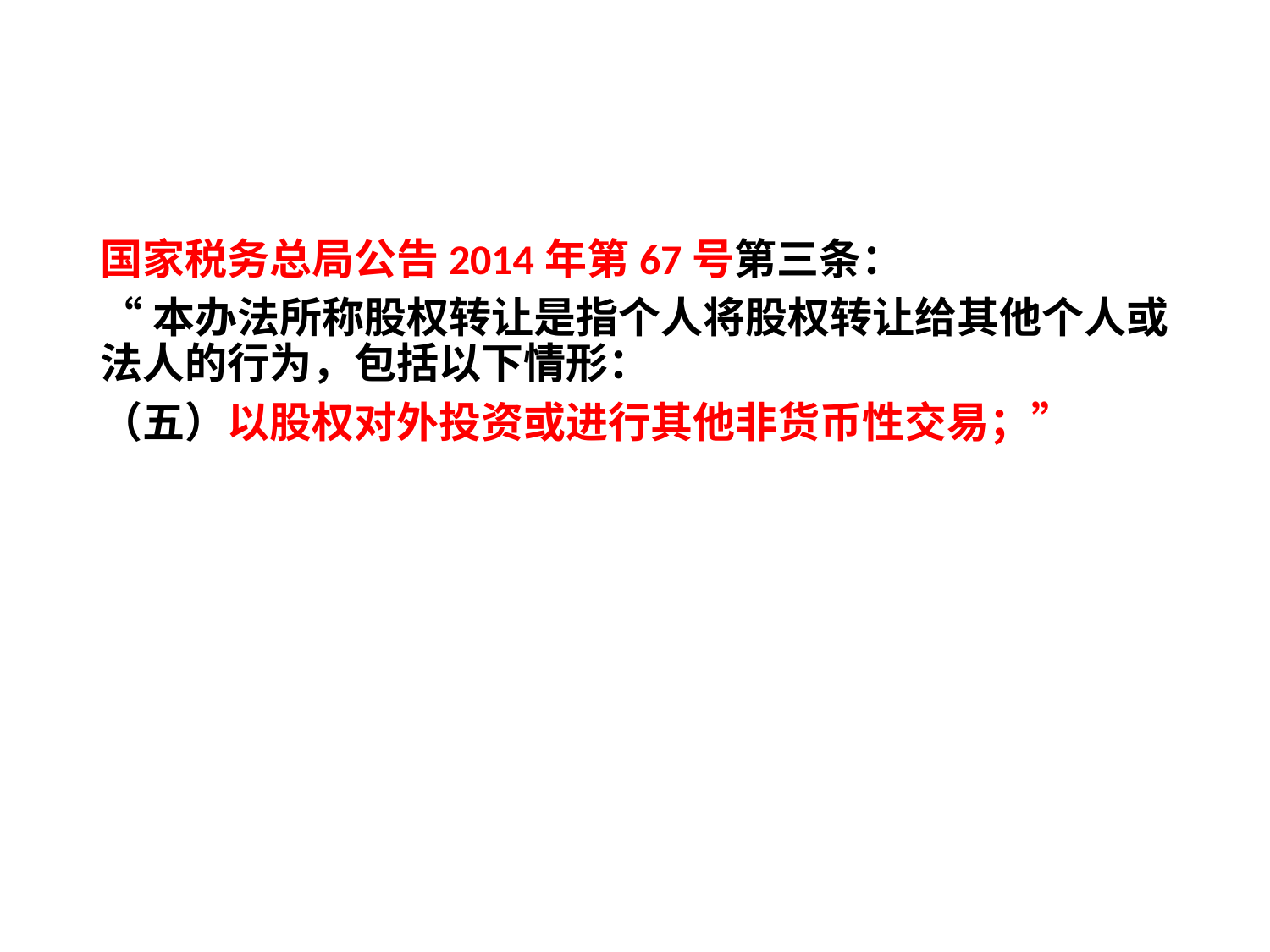

#
国家税务总局公告2014年第67号第三条：
“本办法所称股权转让是指个人将股权转让给其他个人或法人的行为，包括以下情形：
（五）以股权对外投资或进行其他非货币性交易；”